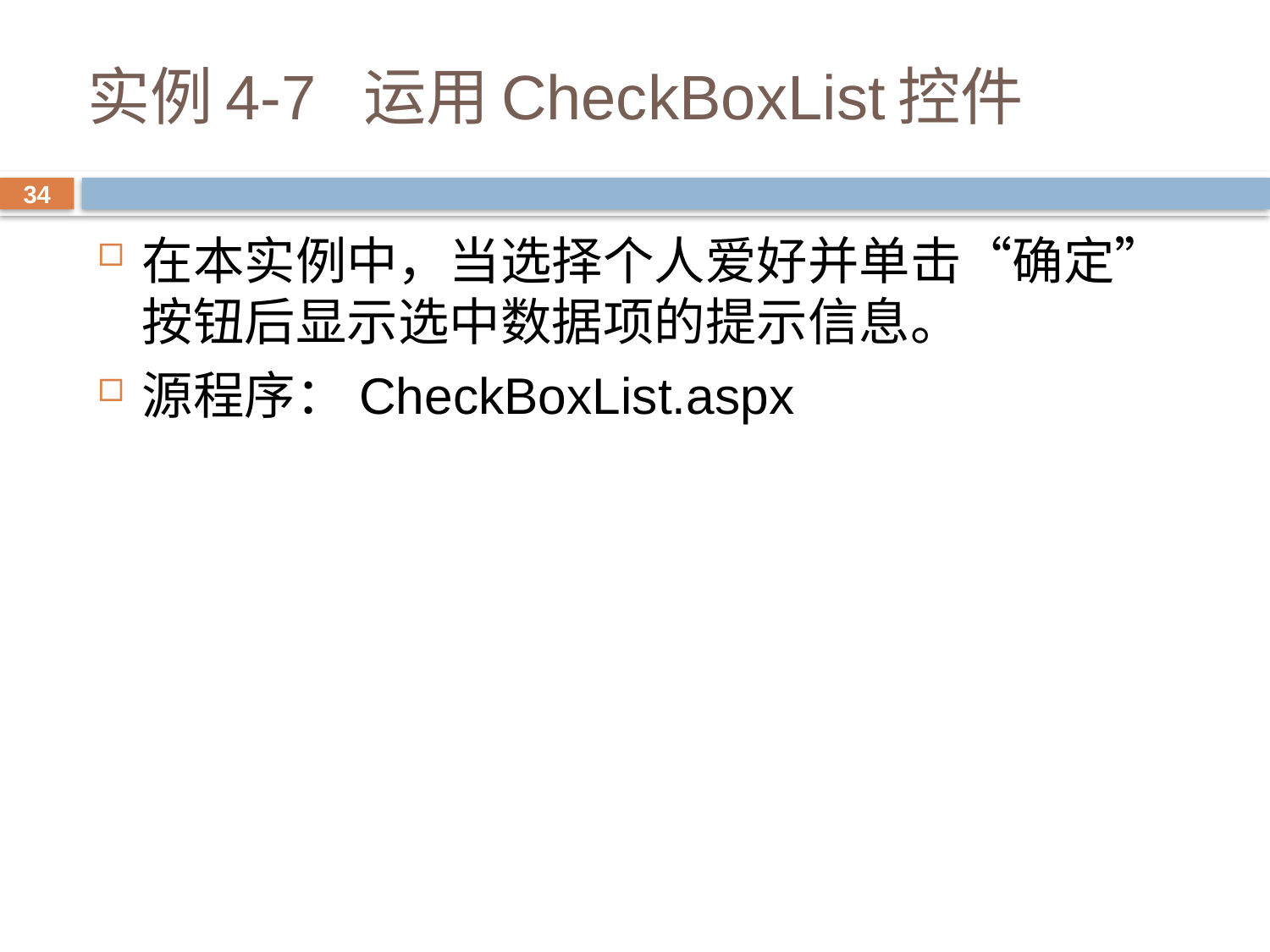

# 实例4-7  运用CheckBoxList控件
34
在本实例中，当选择个人爱好并单击“确定”按钮后显示选中数据项的提示信息。
源程序：CheckBoxList.aspx